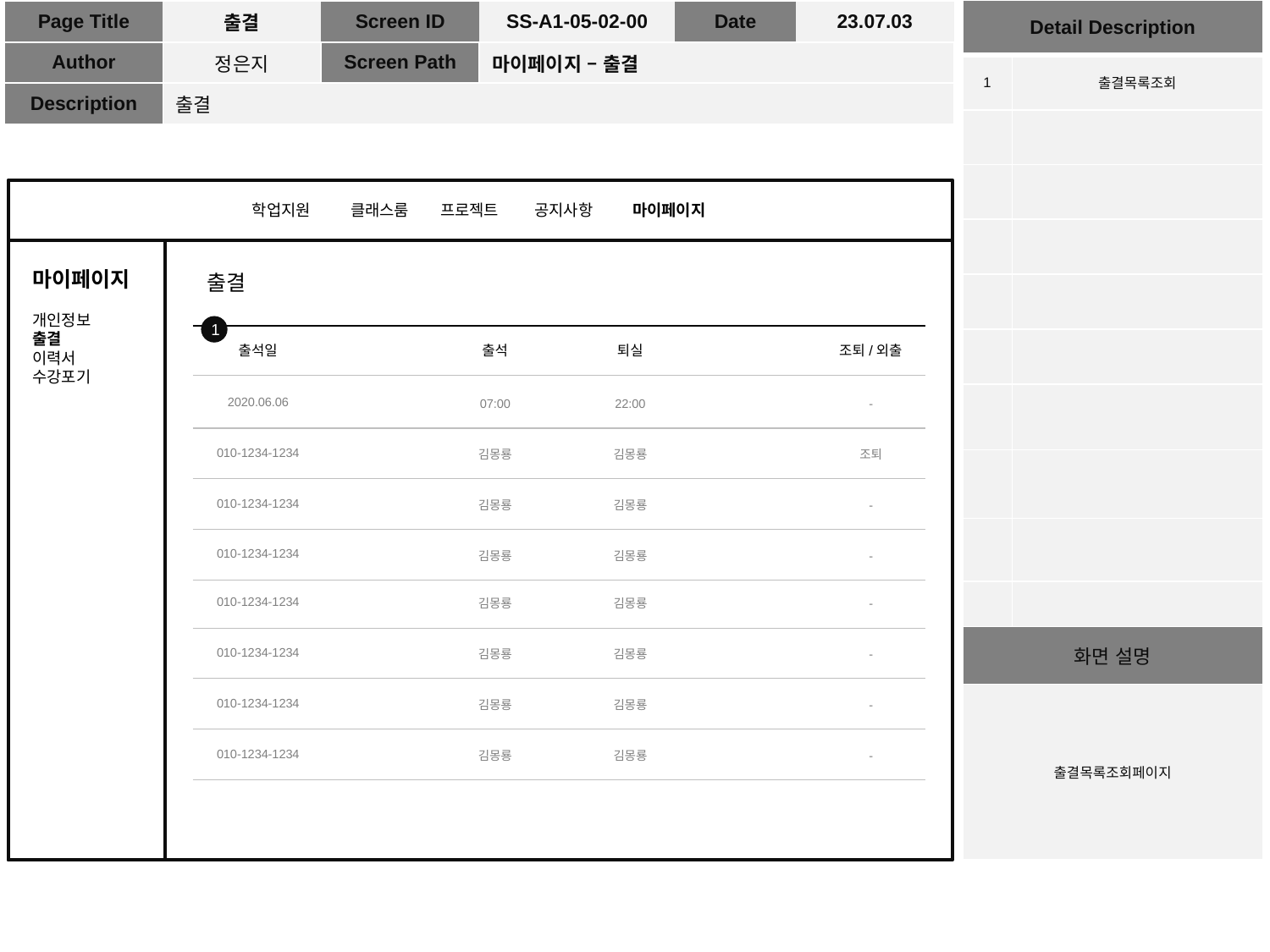

| Detail Description |  |
| --- | --- |
| 1 | 출결목록조회 |
|  |  |
|  |  |
|  |  |
|  |  |
|  |  |
|  |  |
|  |  |
|  |  |
|  |  |
| 화면 설명 |  |
| 출결목록조회페이지 |  |
| Page Title | 출결 | Screen ID | SS-A1-05-02-00 | Date | 23.07.03 |
| --- | --- | --- | --- | --- | --- |
| Author | 정은지 | Screen Path | 마이페이지 – 출결 |  |  |
| Description | 출결 |  |  |  |  |

학업지원         클래스룸       프로젝트        공지사항         마이페이지

마이페이지

개인정보
출결
이력서
수강포기
출결
1
출석일
출석
퇴실
조퇴/외출
2020.06.06
07:00
22:00
-
010-1234-1234
김몽룡
김몽룡
조퇴
010-1234-1234
김몽룡
김몽룡
-
010-1234-1234
김몽룡
김몽룡
-
010-1234-1234
김몽룡
김몽룡
-
010-1234-1234
김몽룡
김몽룡
-
010-1234-1234
김몽룡
김몽룡
-
010-1234-1234
김몽룡
김몽룡
-